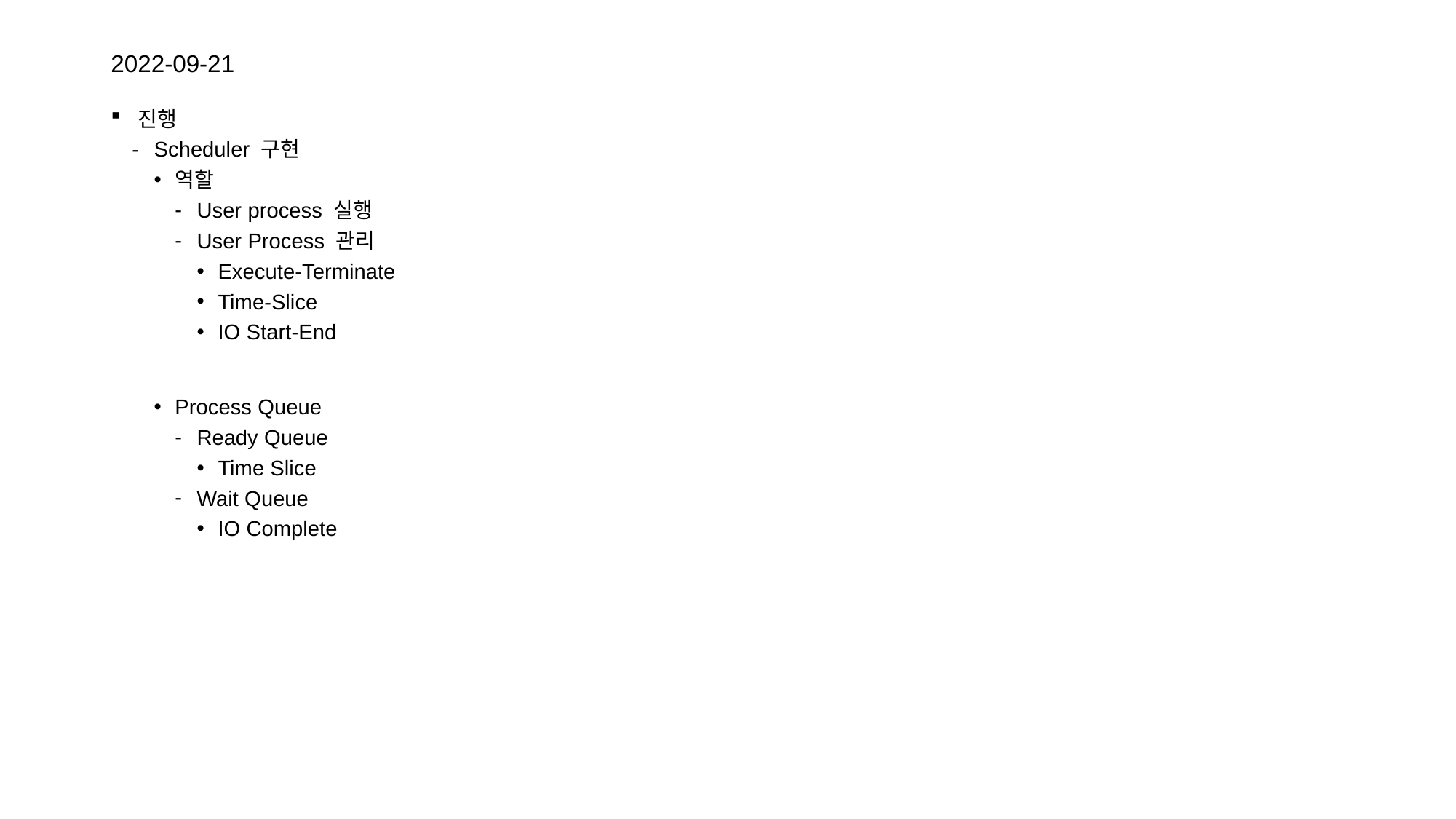

# 2022-09-21
진행
Scheduler 구현
역할
User process 실행
User Process 관리
Execute-Terminate
Time-Slice
IO Start-End

Process Queue
Ready Queue
Time Slice
Wait Queue
IO Complete